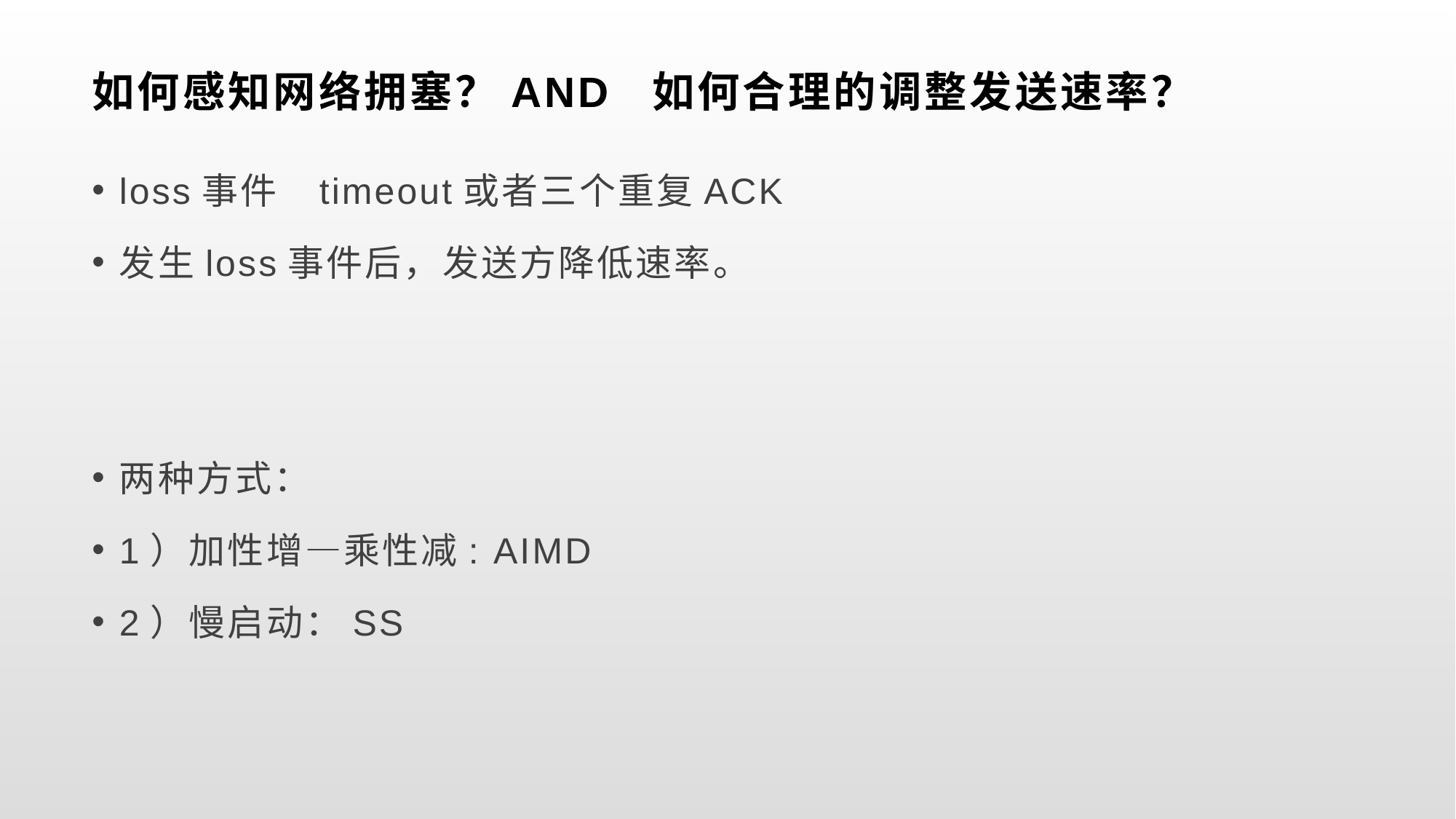

# 如何感知网络拥塞？AND  如何合理的调整发送速率？
loss事件   timeout或者三个重复ACK
发生loss事件后，发送方降低速率。

两种方式：
1）加性增—乘性减: AIMD
2）慢启动：SS